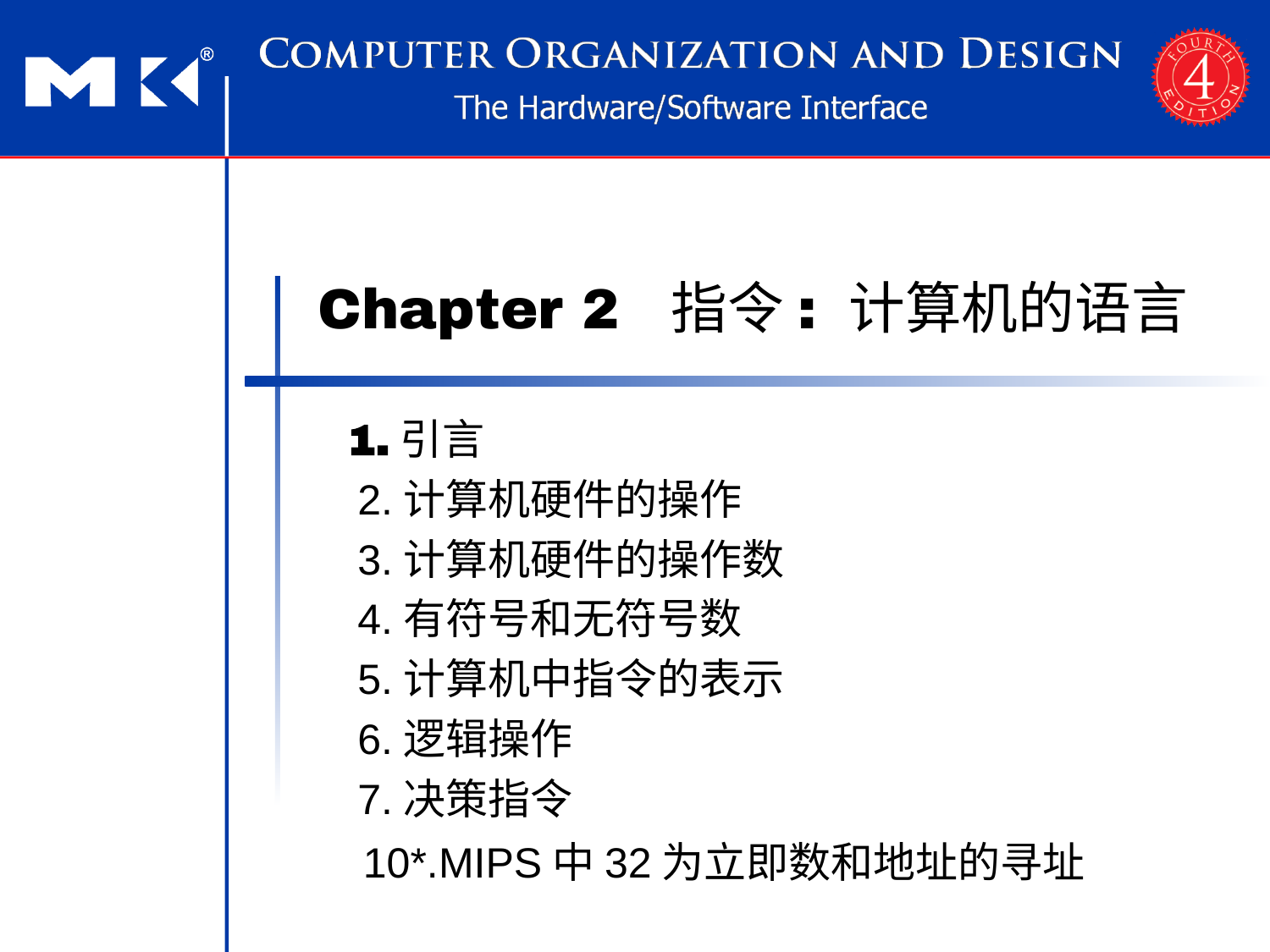

Chapter 2  指令: 计算机的语言
1.引言
2.计算机硬件的操作
3.计算机硬件的操作数
4.有符号和无符号数
5.计算机中指令的表示
6.逻辑操作
7.决策指令
10*.MIPS中32为立即数和地址的寻址